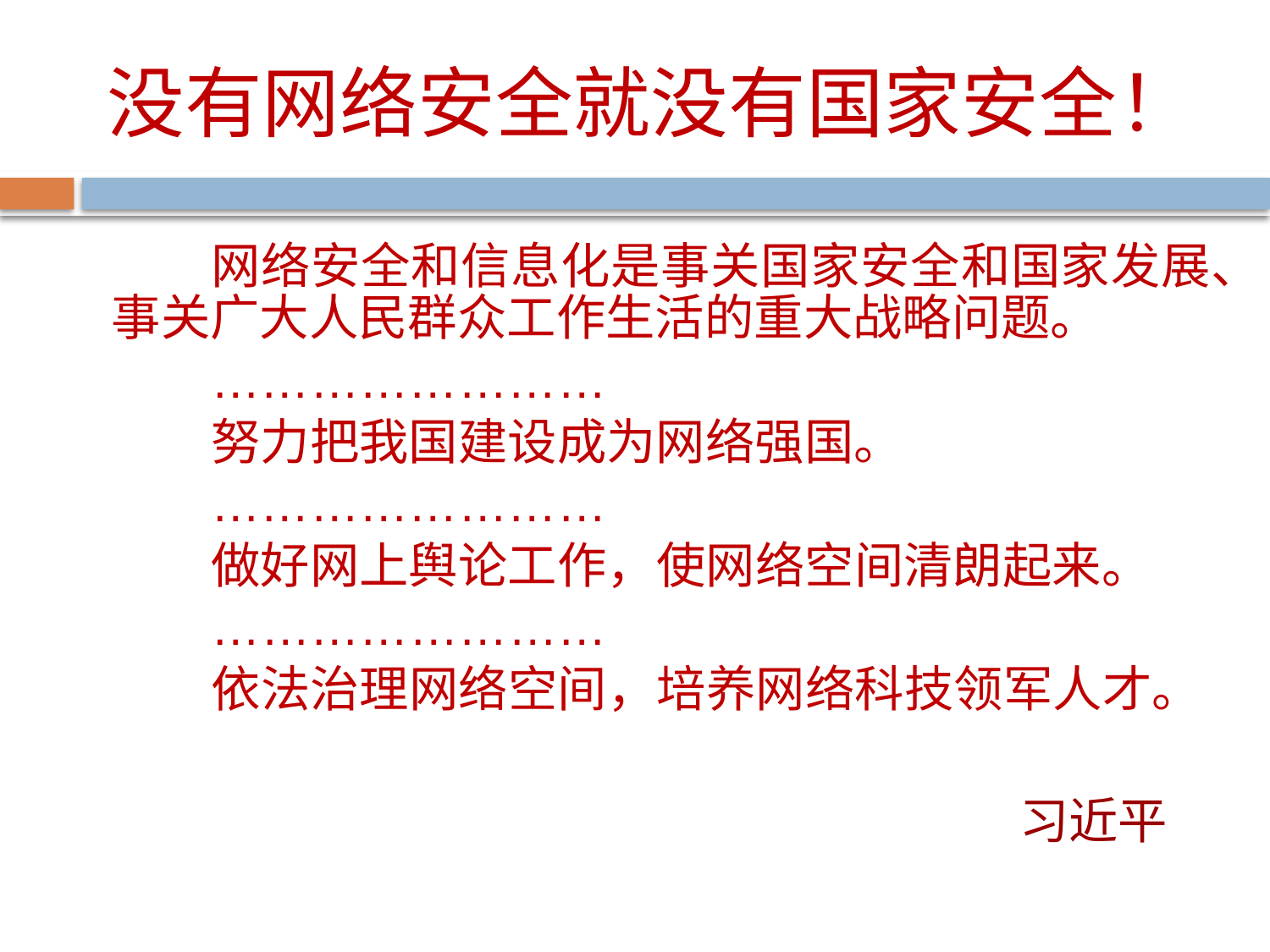

# 没有网络安全就没有国家安全！
网络安全和信息化是事关国家安全和国家发展、事关广大人民群众工作生活的重大战略问题。
……………………
努力把我国建设成为网络强国。
……………………
做好网上舆论工作，使网络空间清朗起来。
……………………
依法治理网络空间，培养网络科技领军人才。

			习近平